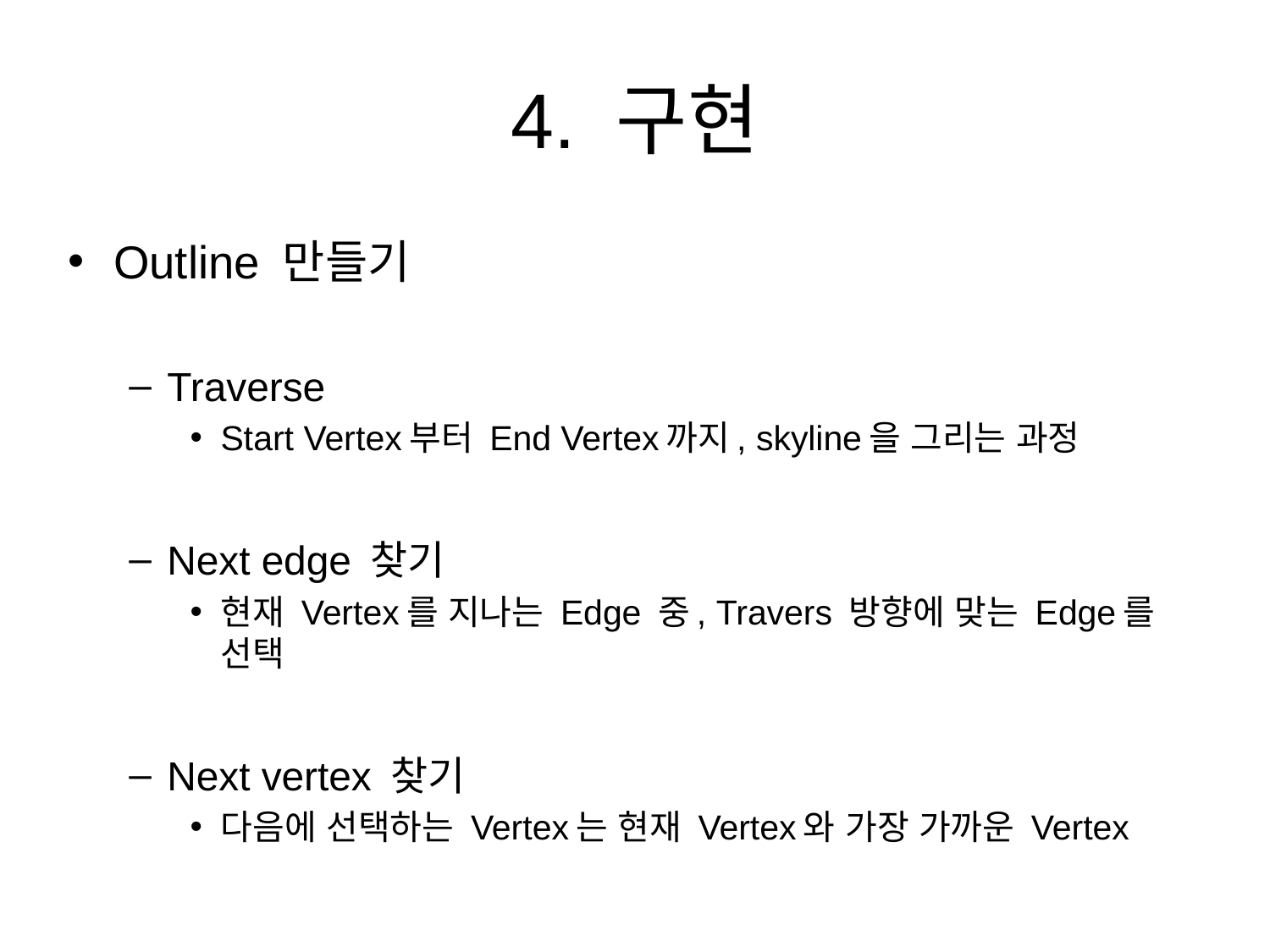

# 4. 구현
Outline 만들기

Traverse
Start Vertex부터 End Vertex까지, skyline을 그리는 과정

Next edge 찾기
현재 Vertex를 지나는 Edge 중, Travers 방향에 맞는 Edge를 선택

Next vertex 찾기
다음에 선택하는 Vertex는 현재 Vertex와 가장 가까운 Vertex